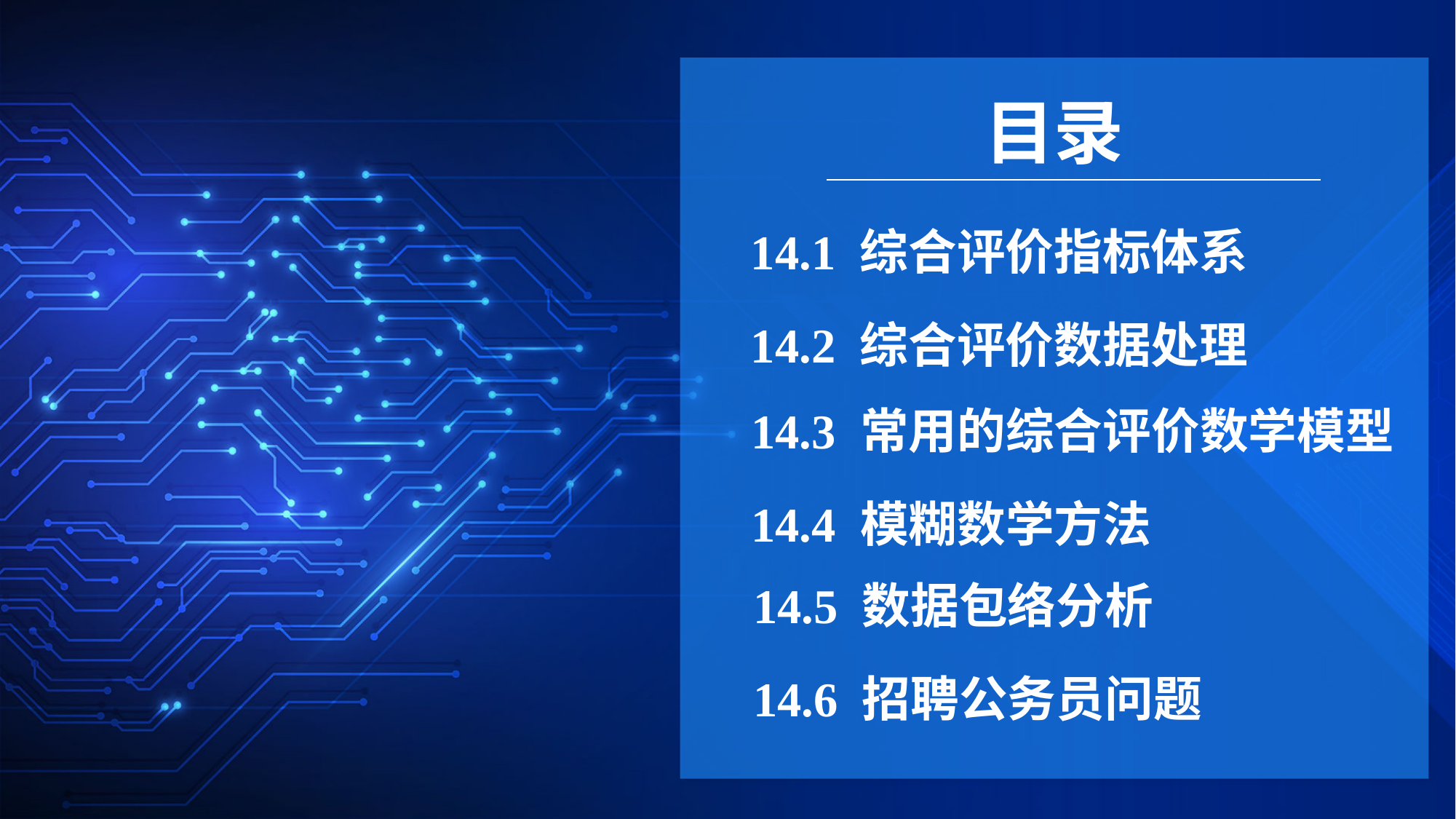

目录
14.1 综合评价指标体系
14.2 综合评价数据处理
14.3 常用的综合评价数学模型
14.4 模糊数学方法
14.5 数据包络分析
14.6 招聘公务员问题